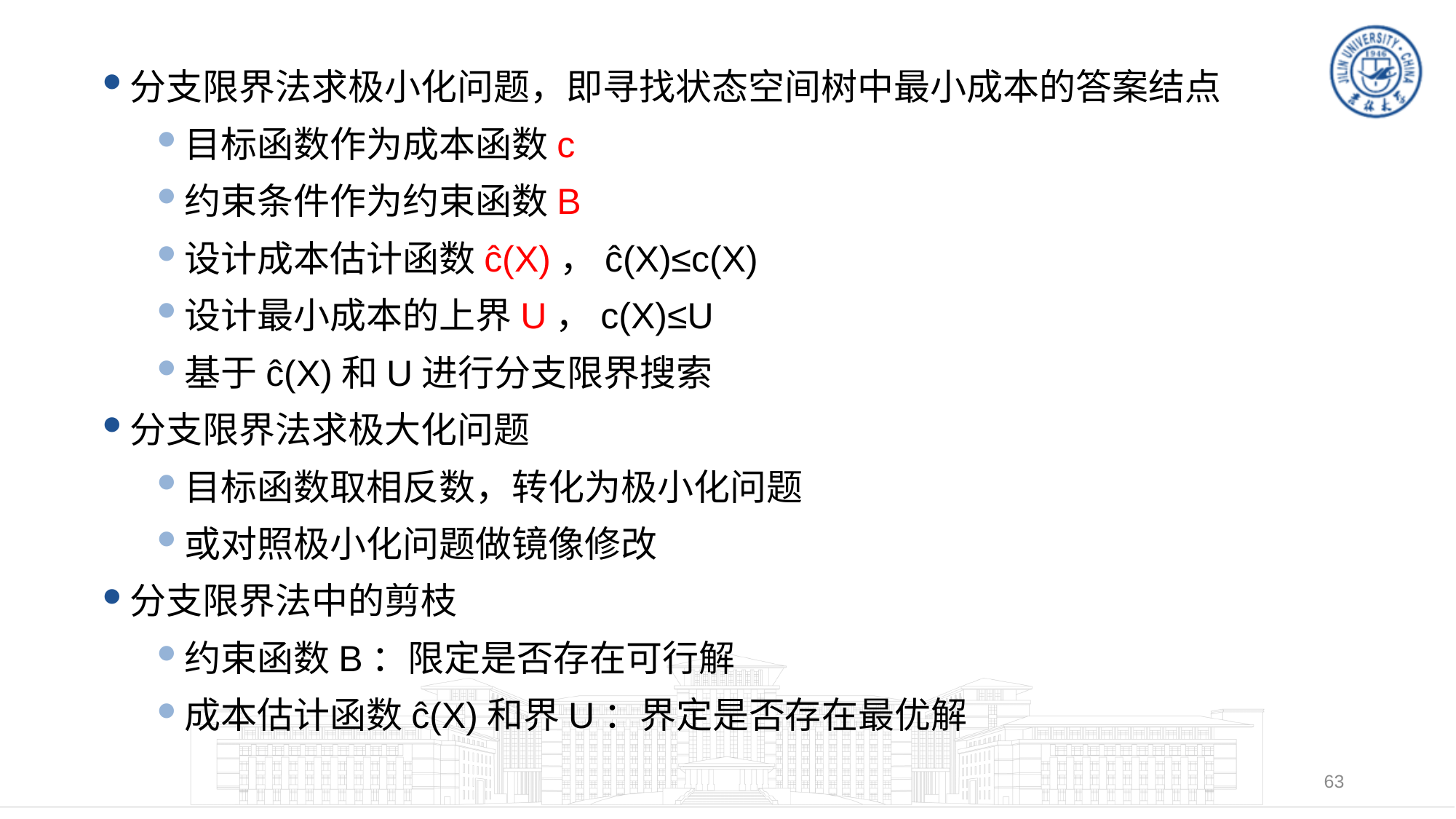

分支限界法求极小化问题，即寻找状态空间树中最小成本的答案结点
目标函数作为成本函数c
约束条件作为约束函数B
设计成本估计函数ĉ(X)，ĉ(X)≤c(X)
设计最小成本的上界U，c(X)≤U
基于ĉ(X)和U进行分支限界搜索
分支限界法求极大化问题
目标函数取相反数，转化为极小化问题
或对照极小化问题做镜像修改
分支限界法中的剪枝
约束函数B：限定是否存在可行解
成本估计函数ĉ(X)和界U：界定是否存在最优解

63